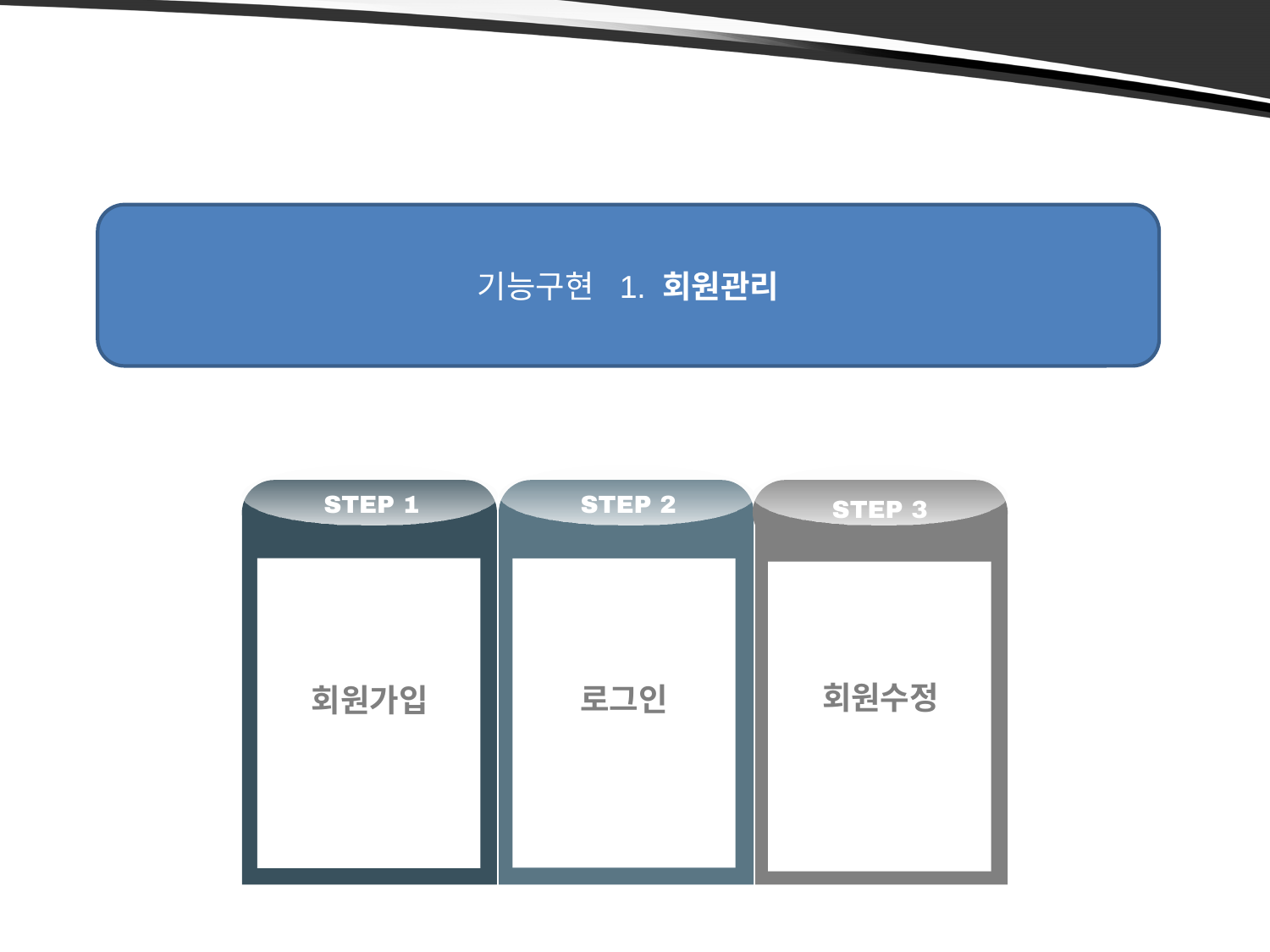

기능구현  1. 회원관리

   회원수정
STEP 3

   회원가입
STEP 1

     로그인
STEP 2